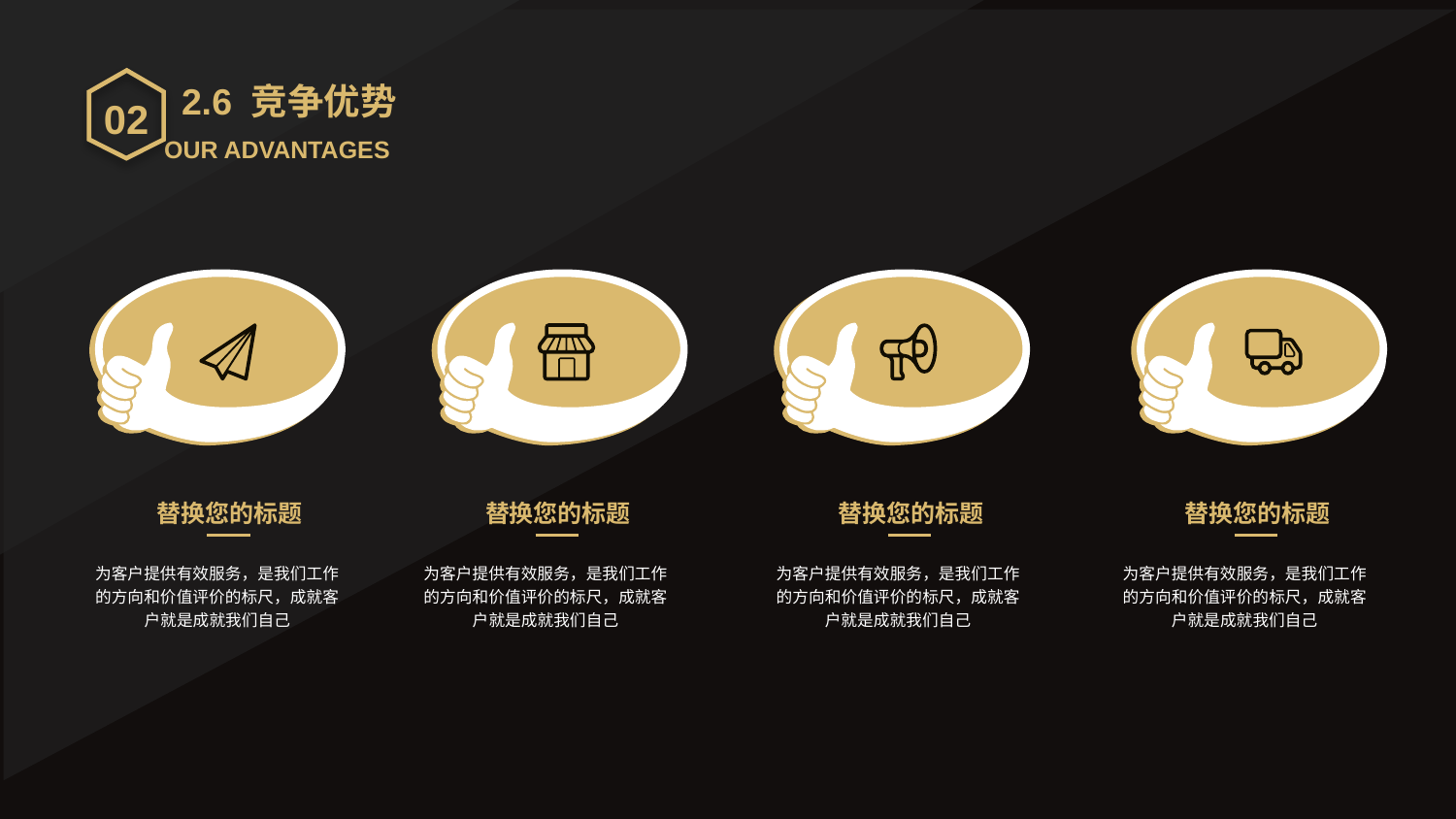

02
2.6 竞争优势
OUR ADVANTAGES

替换您的标题
替换您的标题
替换您的标题
替换您的标题
为客户提供有效服务，是我们工作的方向和价值评价的标尺，成就客户就是成就我们自己
为客户提供有效服务，是我们工作的方向和价值评价的标尺，成就客户就是成就我们自己
为客户提供有效服务，是我们工作的方向和价值评价的标尺，成就客户就是成就我们自己
为客户提供有效服务，是我们工作的方向和价值评价的标尺，成就客户就是成就我们自己